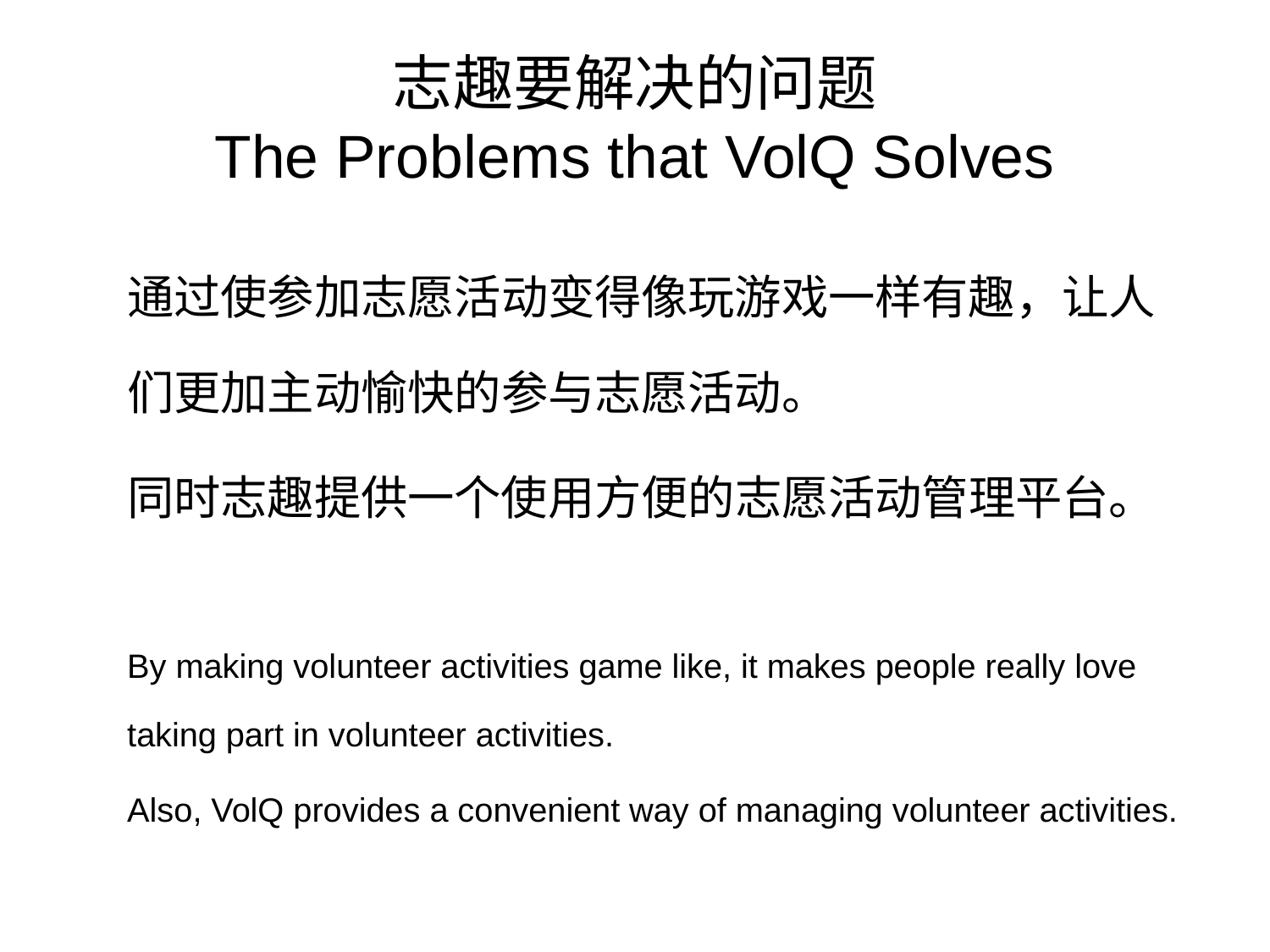

# 志趣要解决的问题 The Problems that VolQ Solves
通过使参加志愿活动变得像玩游戏一样有趣，让人们更加主动愉快的参与志愿活动。
同时志趣提供一个使用方便的志愿活动管理平台。

By making volunteer activities game like, it makes people really love taking part in volunteer activities.
Also, VolQ provides a convenient way of managing volunteer activities.